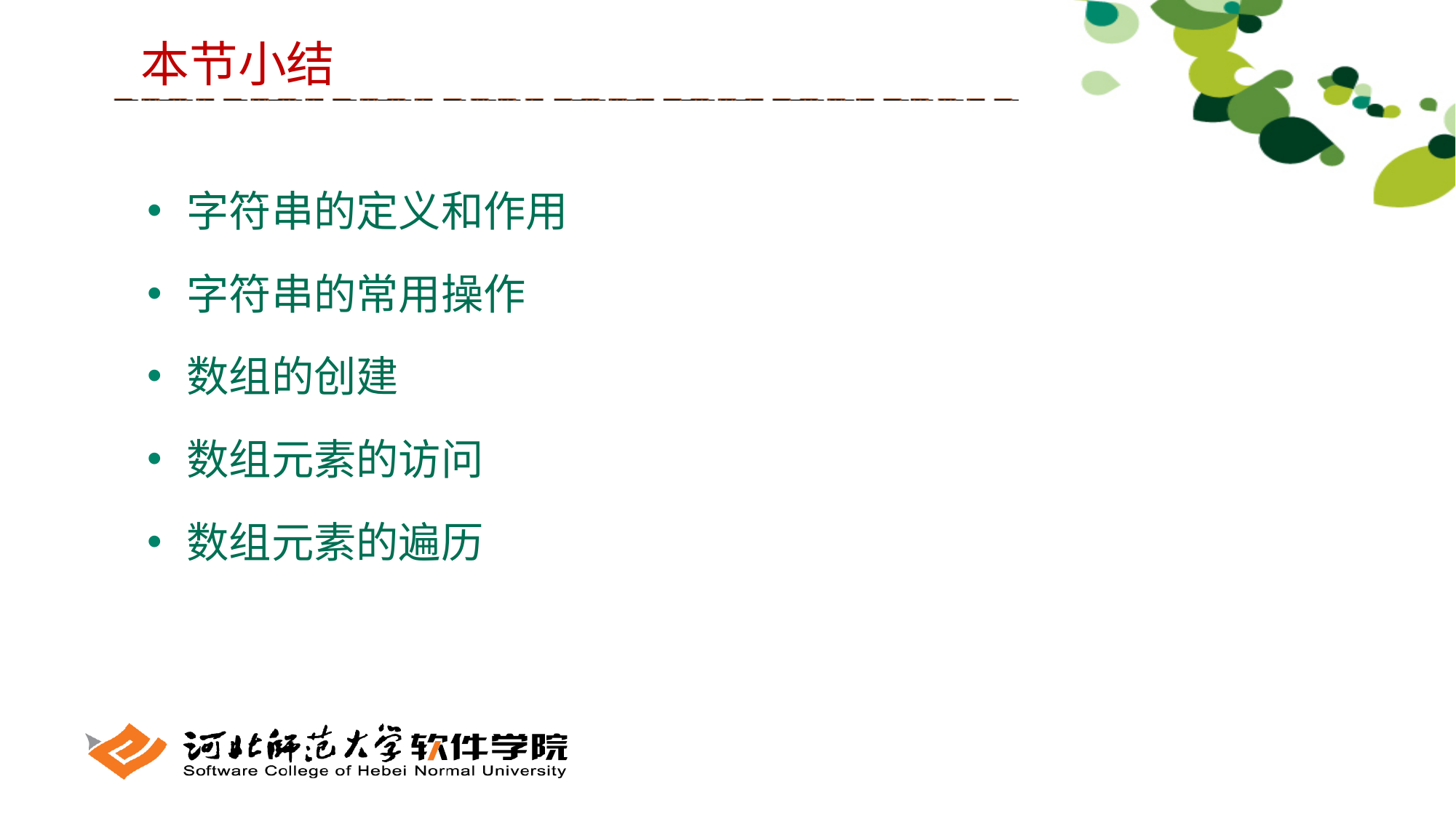

本节小结
 字符串的定义和作用
 字符串的常用操作
 数组的创建
 数组元素的访问
 数组元素的遍历